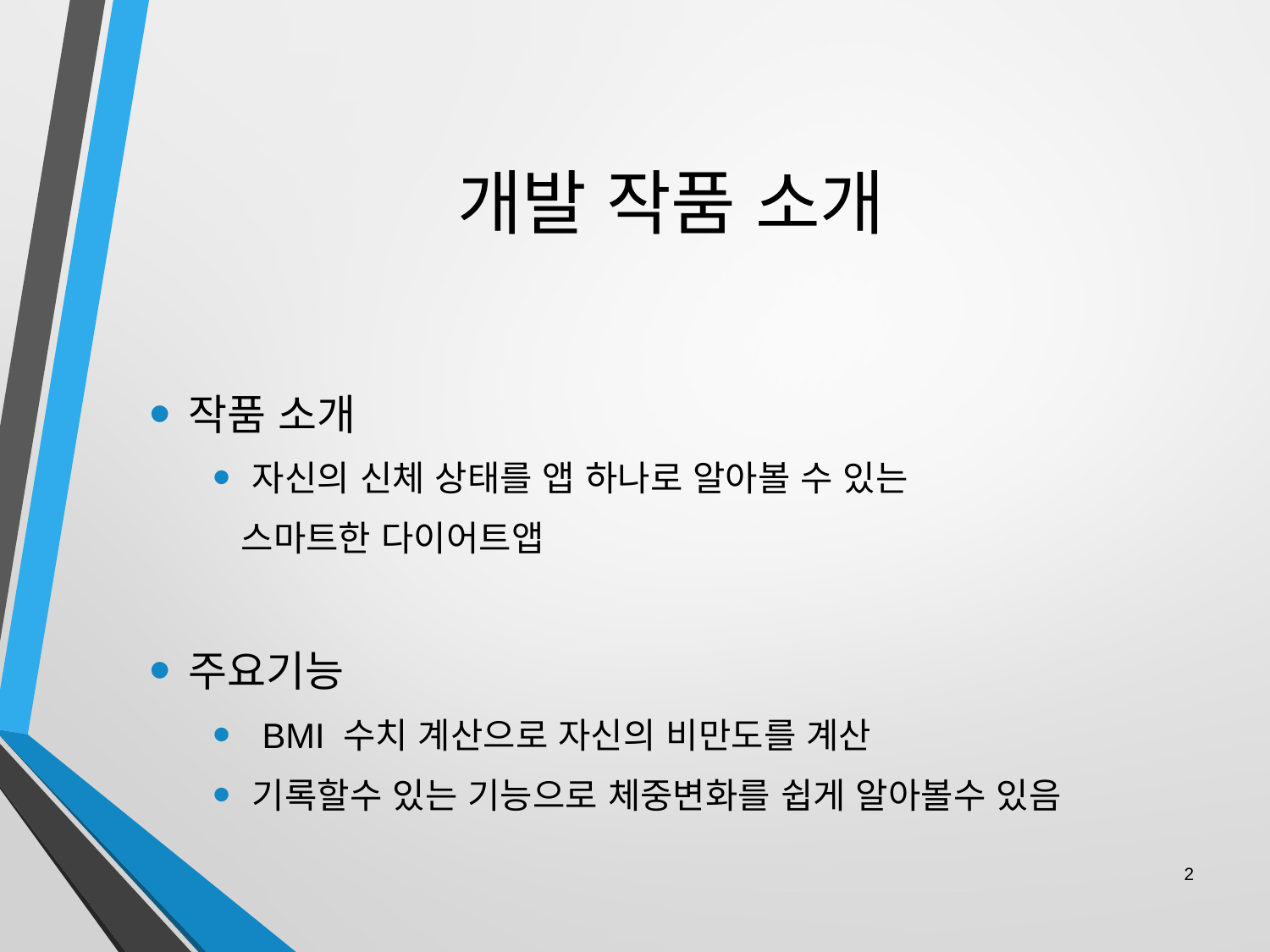

# 개발 작품 소개
작품 소개
자신의 신체 상태를 앱 하나로 알아볼 수 있는
  스마트한 다이어트앱

주요기능
 BMI 수치 계산으로 자신의 비만도를 계산
기록할수 있는 기능으로 체중변화를 쉽게 알아볼수 있음
2